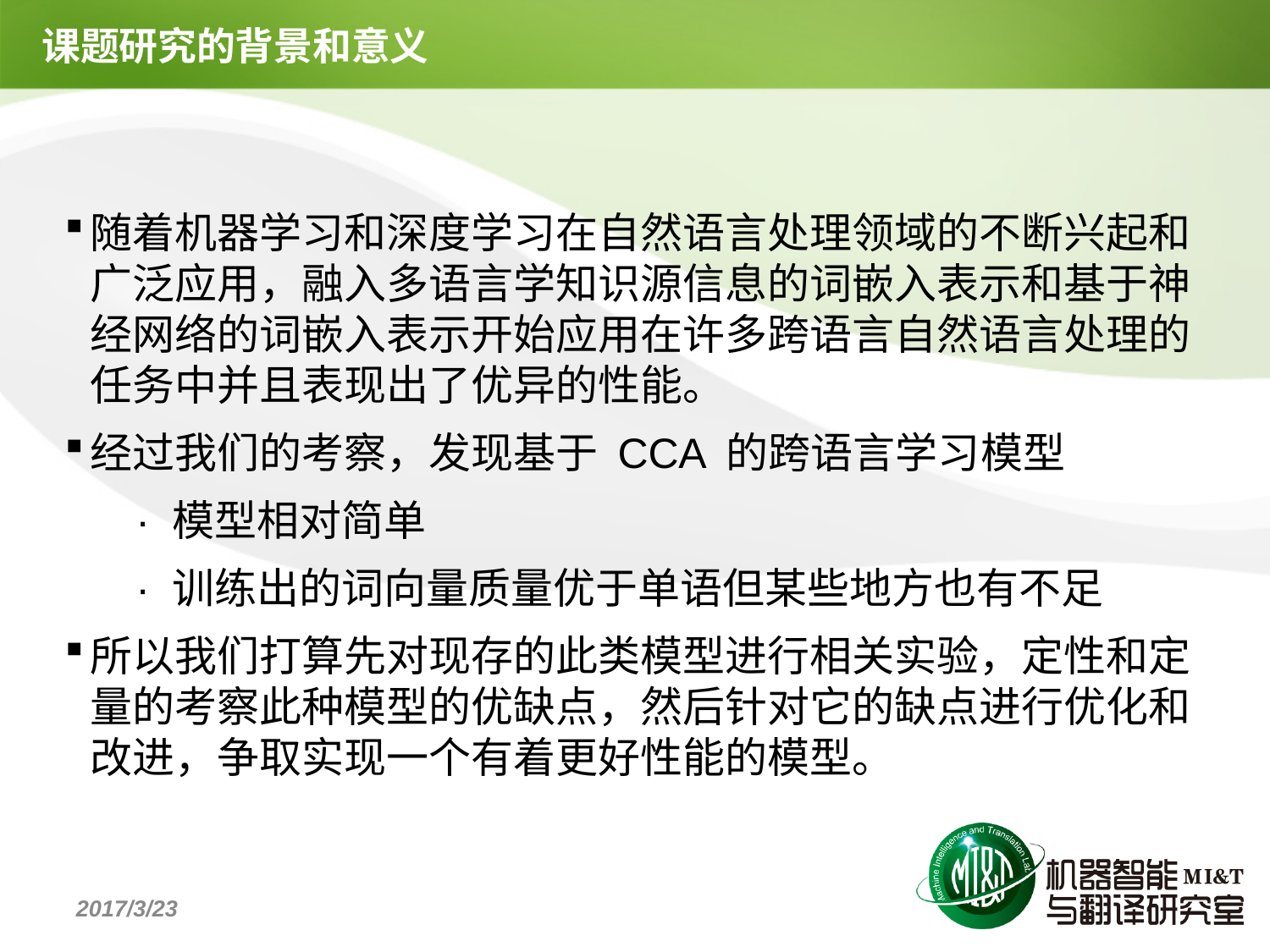

# 课题研究的背景和意义
随着机器学习和深度学习在自然语言处理领域的不断兴起和广泛应用，融入多语言学知识源信息的词嵌入表示和基于神经网络的词嵌入表示开始应用在许多跨语言自然语言处理的任务中并且表现出了优异的性能。
经过我们的考察，发现基于 CCA 的跨语言学习模型
      · 模型相对简单
      · 训练出的词向量质量优于单语但某些地方也有不足
所以我们打算先对现存的此类模型进行相关实验，定性和定量的考察此种模型的优缺点，然后针对它的缺点进行优化和改进，争取实现一个有着更好性能的模型。

2017/3/23